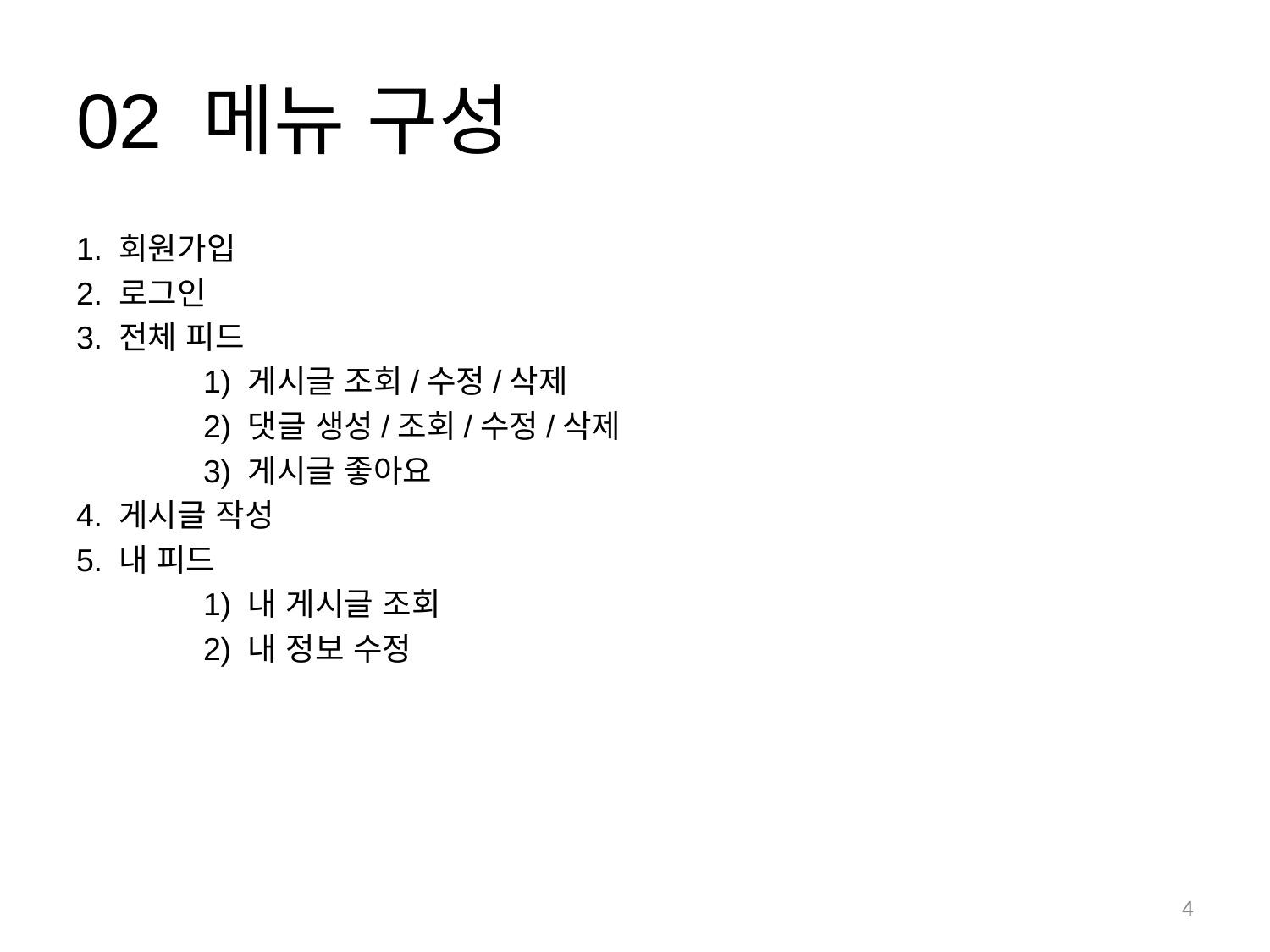

# 02 메뉴 구성
1. 회원가입
2. 로그인
3. 전체 피드
	1) 게시글 조회/수정/삭제
	2) 댓글 생성/조회/수정/삭제
	3) 게시글 좋아요
4. 게시글 작성
5. 내 피드
	1) 내 게시글 조회
	2) 내 정보 수정

4